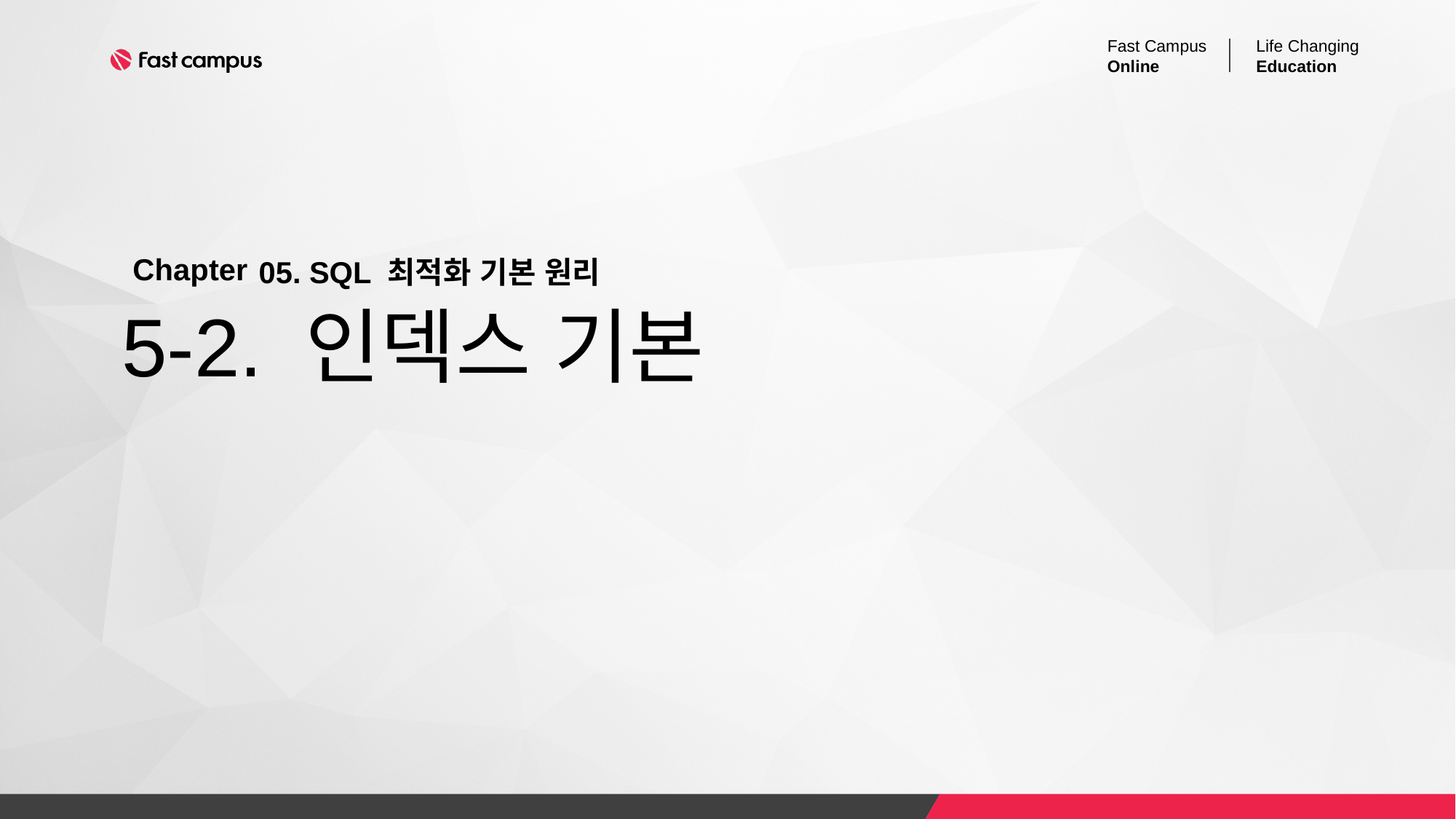

05. SQL 최적화 기본 원리
# 5-2. 인덱스 기본